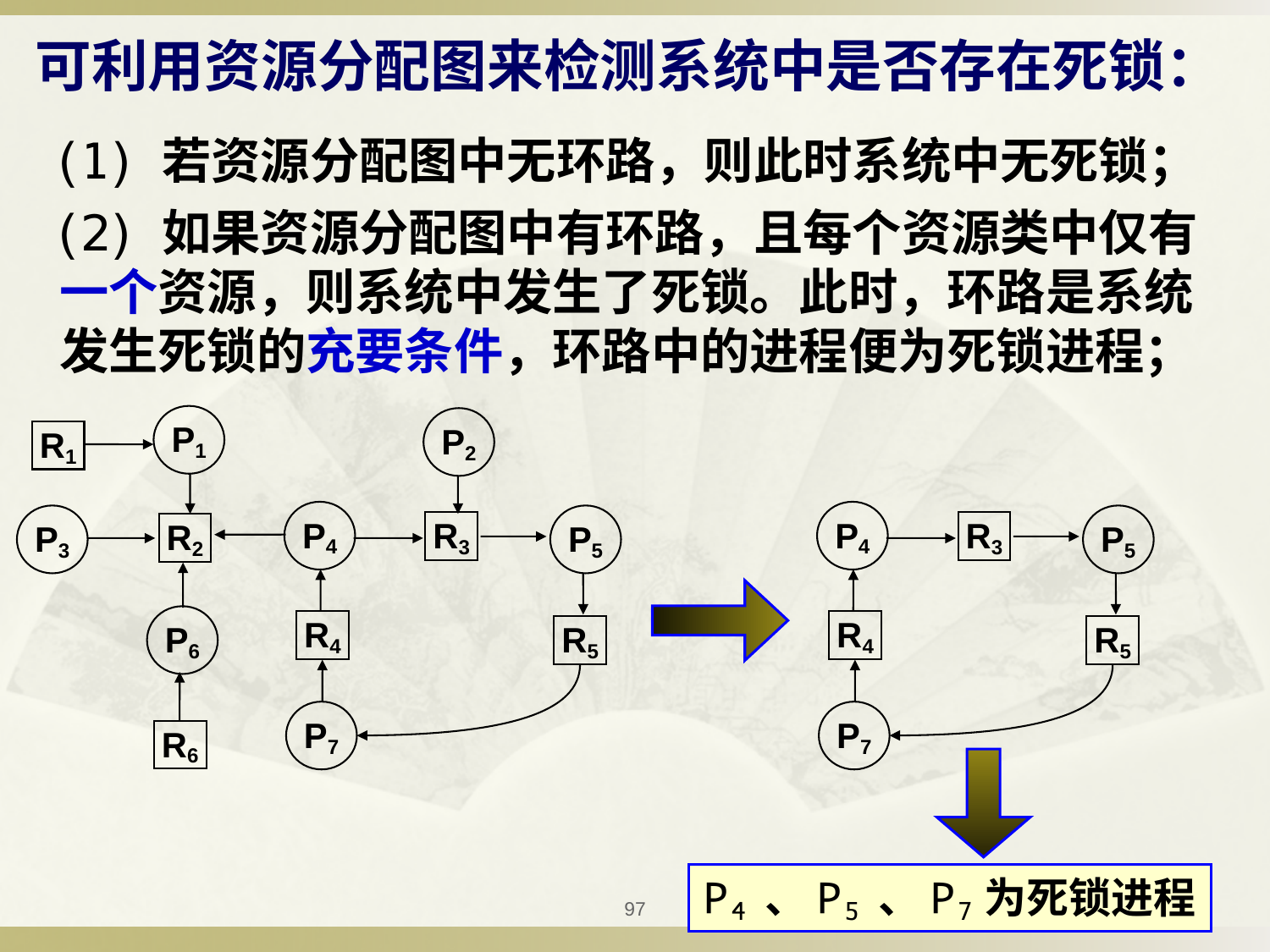

可利用资源分配图来检测系统中是否存在死锁：
(1) 若资源分配图中无环路，则此时系统中无死锁；
(2) 如果资源分配图中有环路，且每个资源类中仅有一个资源，则系统中发生了死锁。此时，环路是系统发生死锁的充要条件，环路中的进程便为死锁进程；
P1
P2
R1

P4
P3
P5
R3
R2

P6
R4
R5

P7
R6
P4
P5
R3

R4
R5

P7

P4 、P5 、P7为死锁进程
97